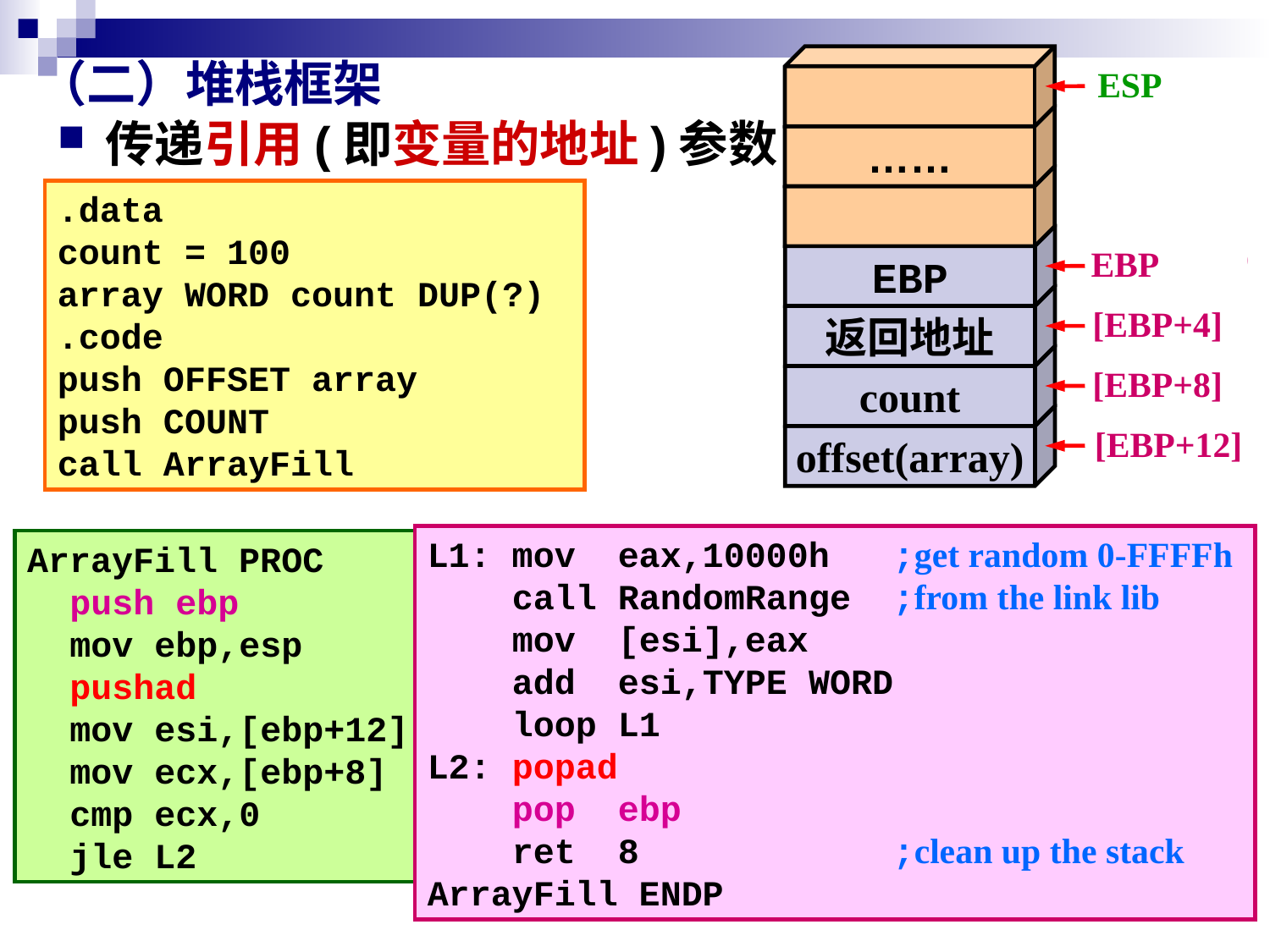

# （二）堆栈框架

ESP

传递引用(即变量的地址)参数
……

.data
count = 100
array WORD count DUP(?)
.code
push OFFSET array
push COUNT
call ArrayFill

EBP
EBP , ESP

返回地址
[EBP+4]

count
[EBP+8]

offset(array)
[EBP+12]

L1: mov  eax,10000h   ;get random 0-FFFFh
    call RandomRange  ;from the link lib
    mov  [esi],eax
    add  esi,TYPE WORD
    loop L1
L2: popad
    pop  ebp
    ret  8            ;clean up the stack
ArrayFill ENDP
ArrayFill PROC
  push ebp
  mov ebp,esp
  pushad
  mov esi,[ebp+12]  ;offset of array
  mov ecx,[ebp+8]   ;array size
  cmp ecx,0         ;ECX <= 0 ?
  jle L2            ;yes: skip over loop
79